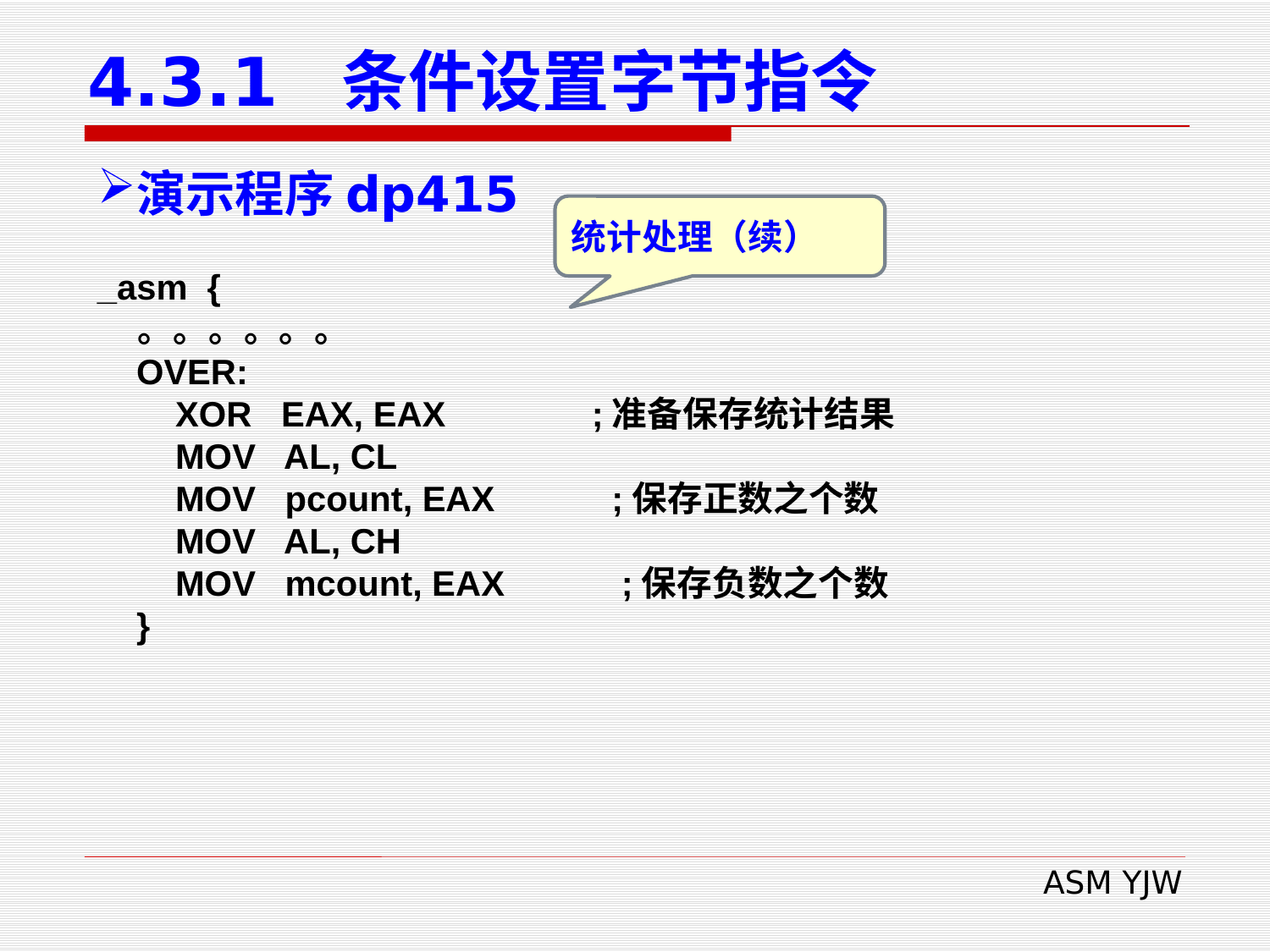

# 4.3.1  条件设置字节指令
演示程序dp415
统计处理（续）
_asm  {
    。。。。。。
    OVER:
        XOR   EAX, EAX               ;准备保存统计结果
        MOV   AL, CL
        MOV   pcount, EAX            ;保存正数之个数
        MOV   AL, CH
        MOV   mcount, EAX            ;保存负数之个数
    }